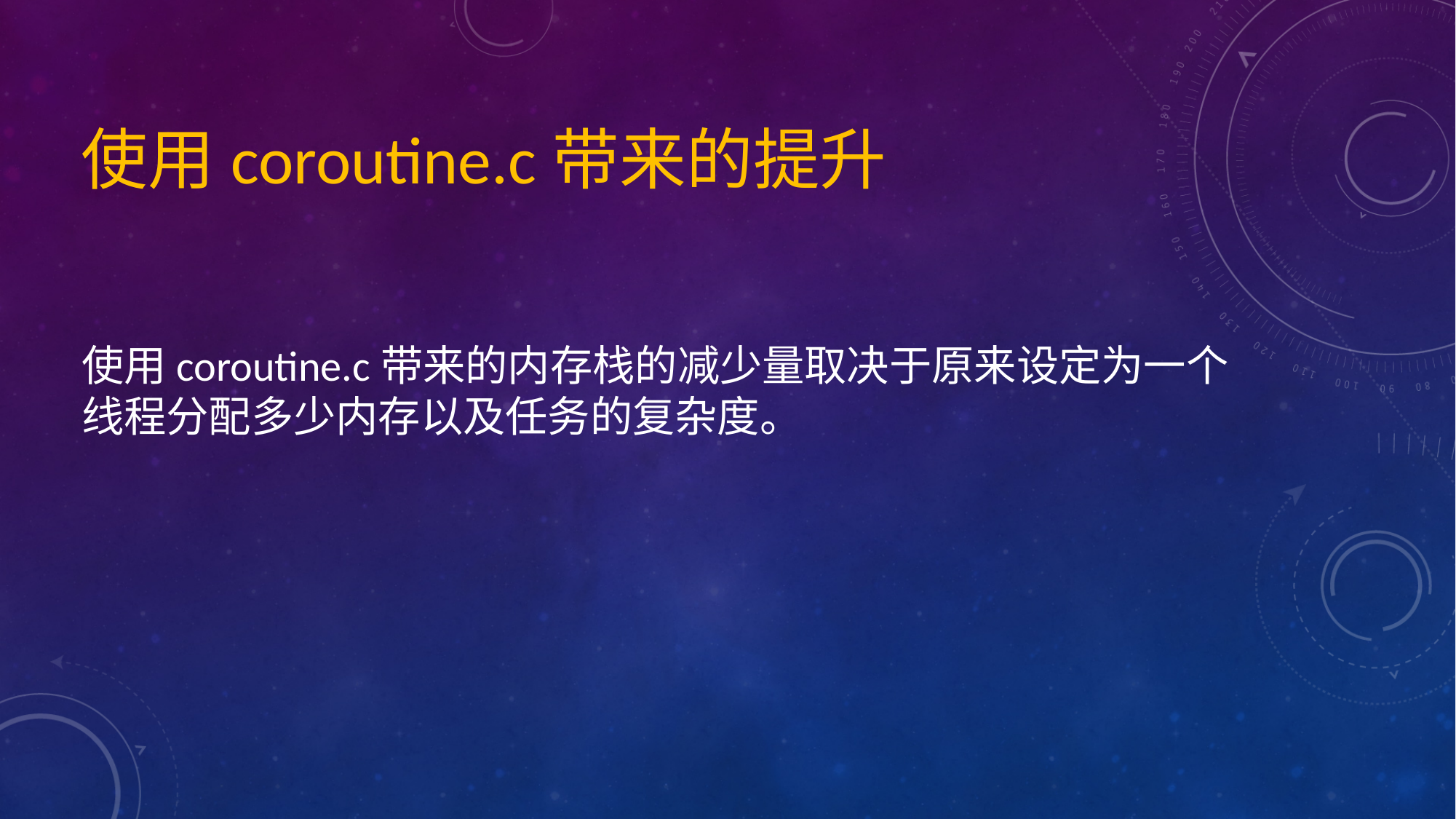

使用coroutine.c带来的提升
使用coroutine.c带来的内存栈的减少量取决于原来设定为一个线程分配多少内存以及任务的复杂度。